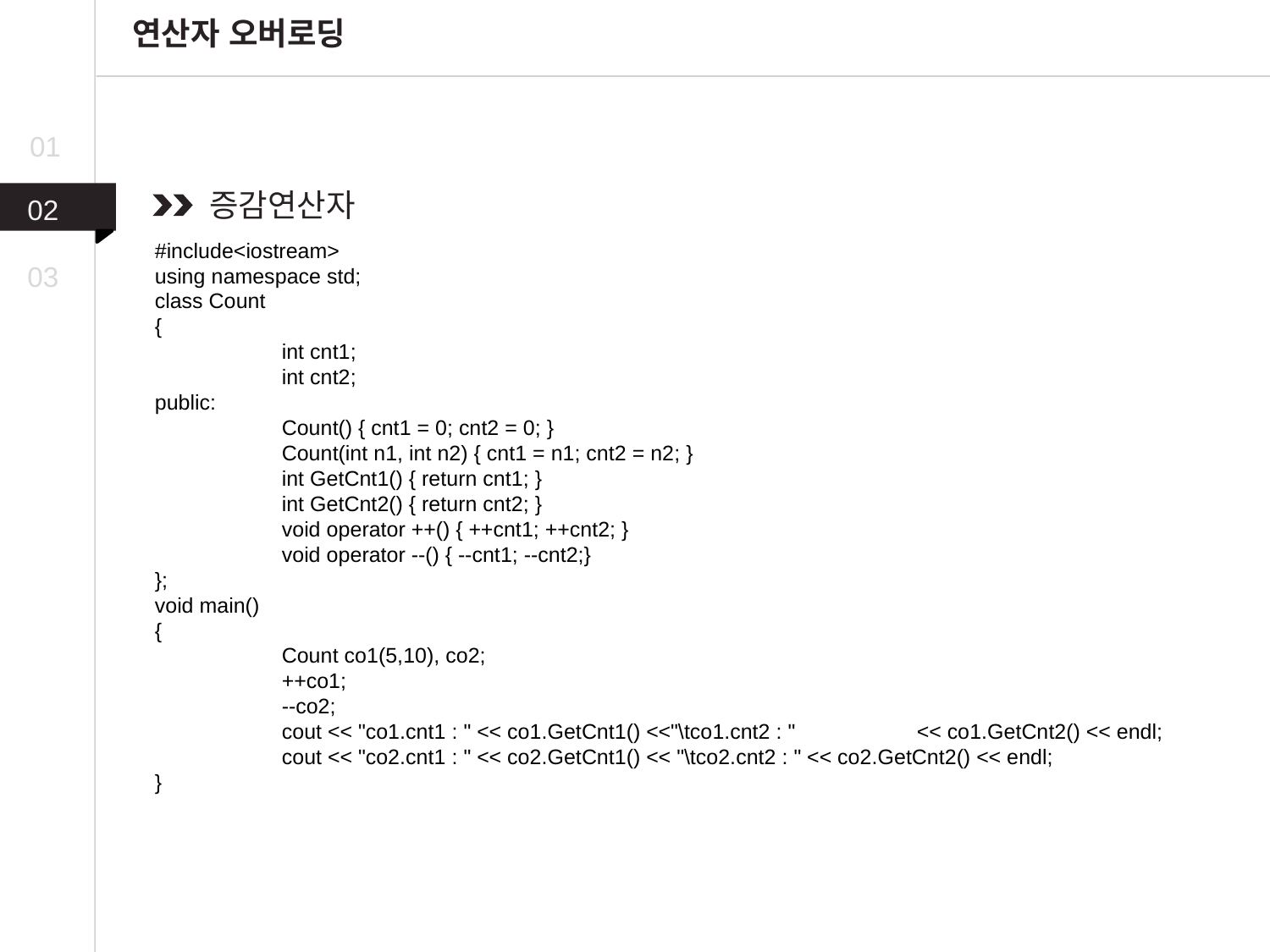

연산자 오버로딩
01
증감연산자

02

#include<iostream>
using namespace std;
class Count
{
	int cnt1;
	int cnt2;
public:
	Count() { cnt1 = 0; cnt2 = 0; }
	Count(int n1, int n2) { cnt1 = n1; cnt2 = n2; }
	int GetCnt1() { return cnt1; }
	int GetCnt2() { return cnt2; }
	void operator ++() { ++cnt1; ++cnt2; }
	void operator --() { --cnt1; --cnt2;}
};
void main()
{
	Count co1(5,10), co2;
	++co1;
	--co2;
	cout << "co1.cnt1 : " << co1.GetCnt1() <<"\tco1.cnt2 : " 	<< co1.GetCnt2() << endl;
	cout << "co2.cnt1 : " << co2.GetCnt1() << "\tco2.cnt2 : " << co2.GetCnt2() << endl;
}
03